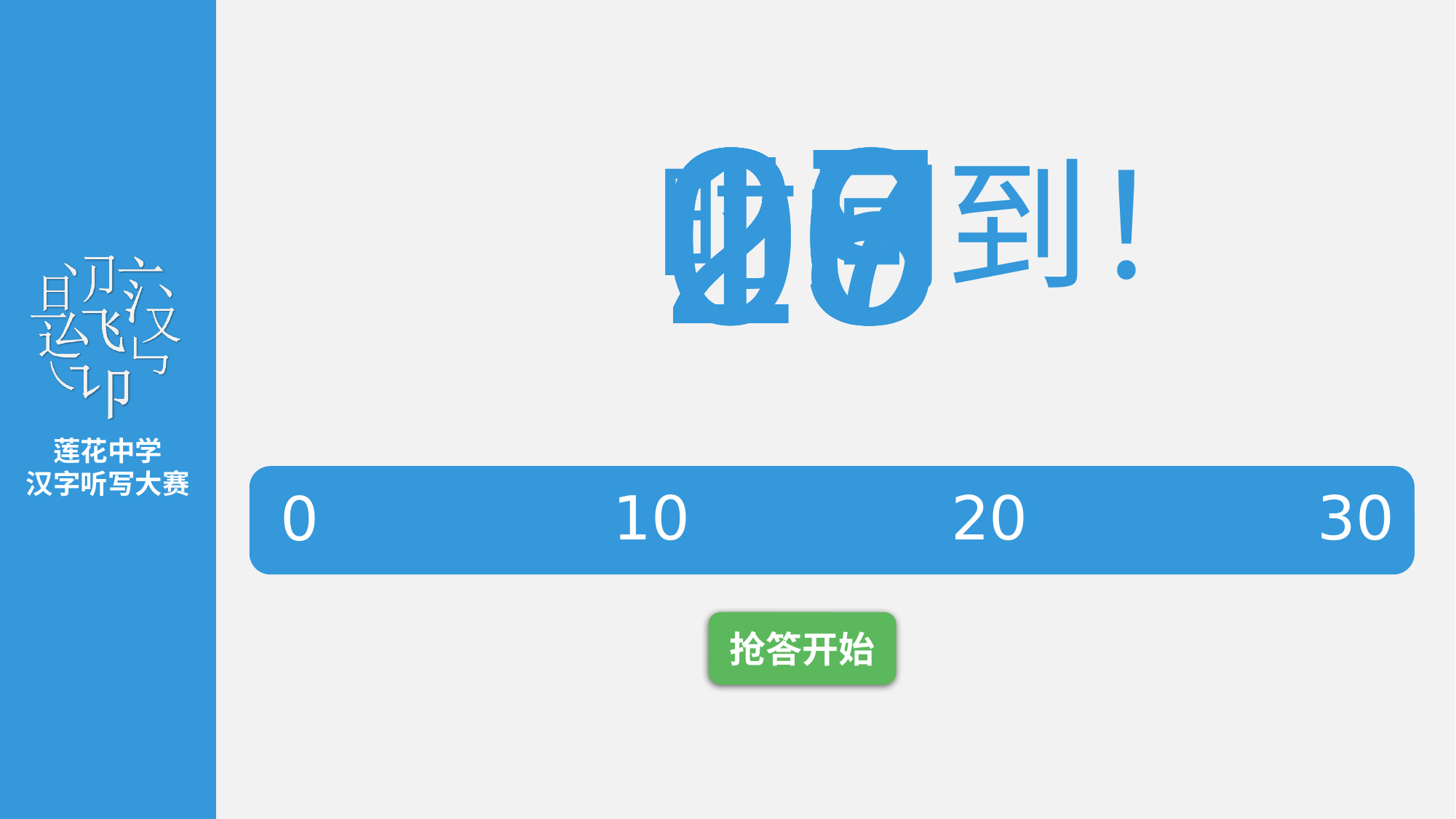

00
05
10
15
20
25
26
27
28
29
时间到！

10
20
30
0

抢答开始